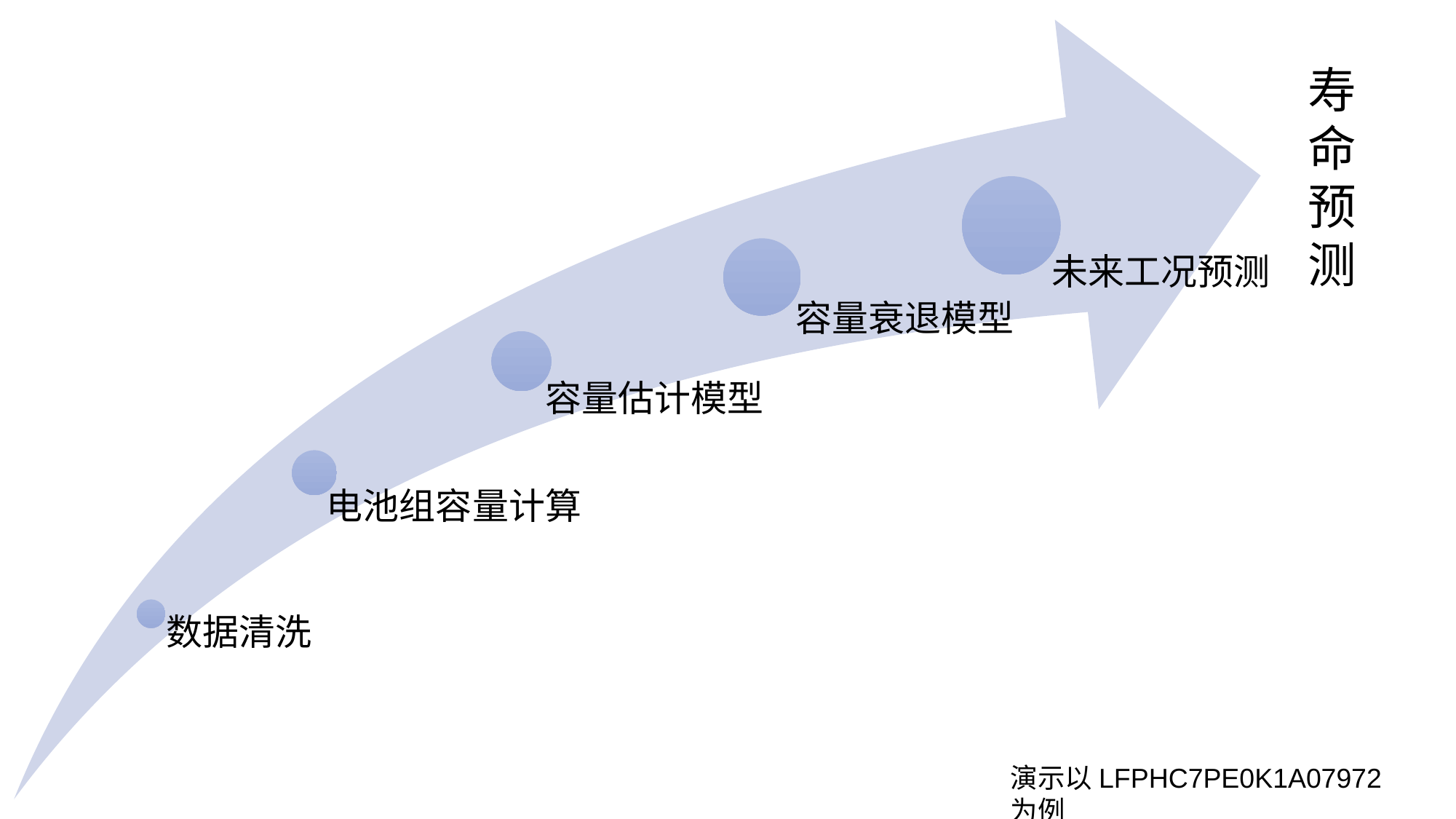

数据清洗
电池组容量计算
容量估计模型
容量衰退模型
未来工况预测
寿命预测
演示以LFPHC7PE0K1A07972为例